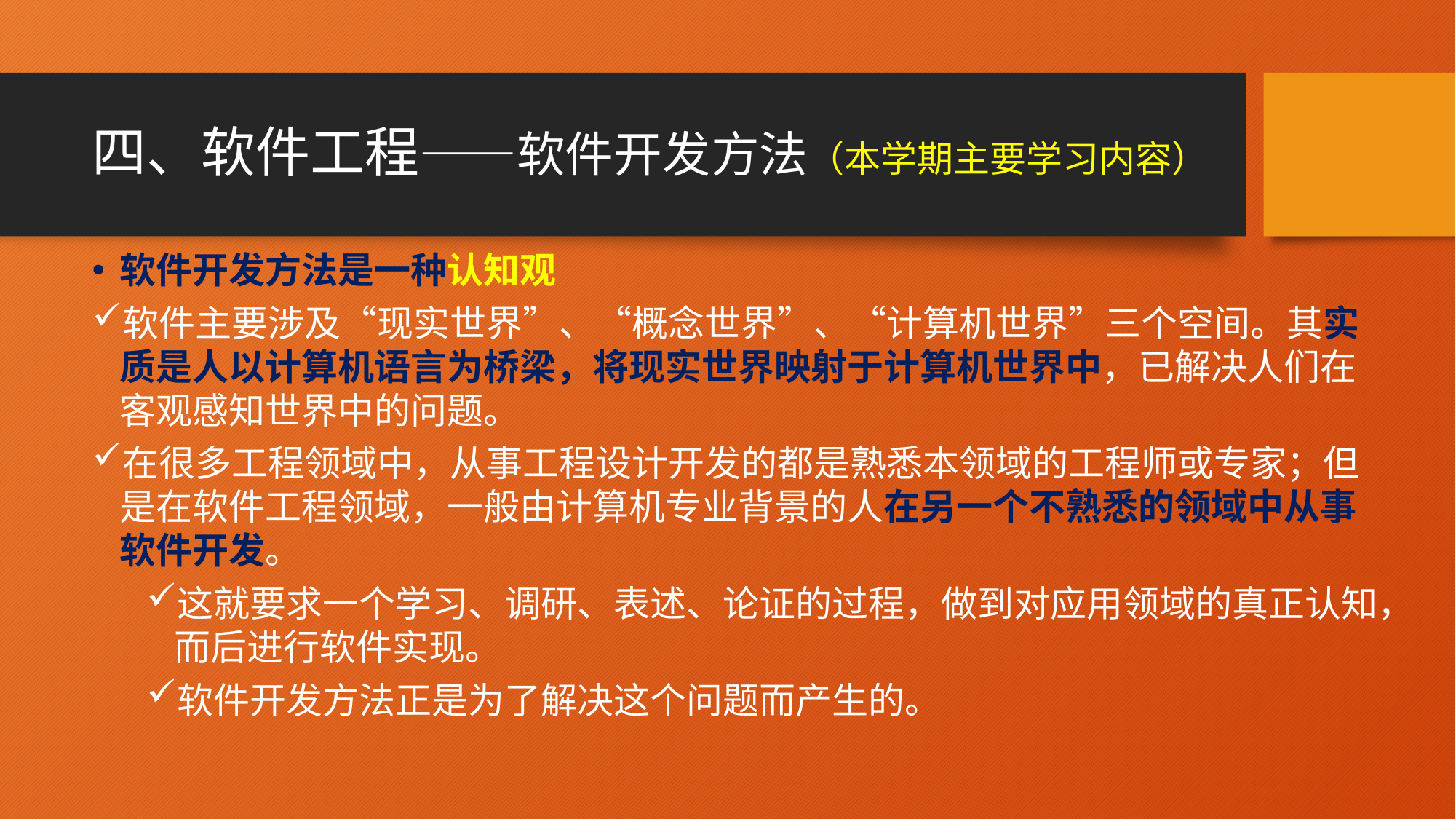

# 四、软件工程——软件开发方法（本学期主要学习内容）
软件开发方法是一种认知观
软件主要涉及“现实世界”、“概念世界”、“计算机世界”三个空间。其实质是人以计算机语言为桥梁，将现实世界映射于计算机世界中，已解决人们在客观感知世界中的问题。
在很多工程领域中，从事工程设计开发的都是熟悉本领域的工程师或专家；但是在软件工程领域，一般由计算机专业背景的人在另一个不熟悉的领域中从事软件开发。
这就要求一个学习、调研、表述、论证的过程，做到对应用领域的真正认知，而后进行软件实现。
软件开发方法正是为了解决这个问题而产生的。